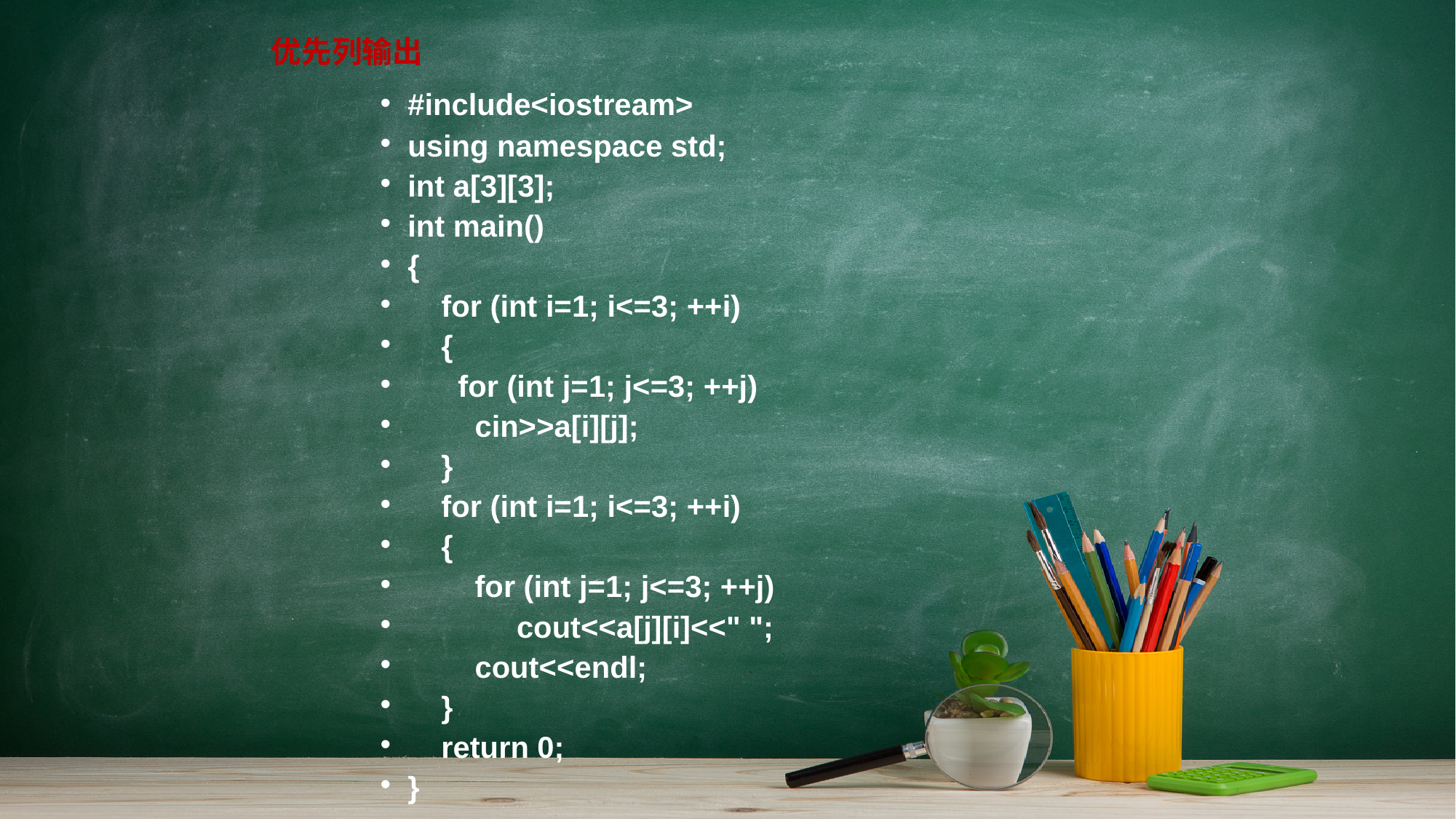

优先列输出
#include<iostream>
using namespace std;
int a[3][3];
int main()
{
    for (int i=1; i<=3; ++i)
    {
      for (int j=1; j<=3; ++j)
        cin>>a[i][j];
    }
    for (int i=1; i<=3; ++i)
    {
        for (int j=1; j<=3; ++j)
             cout<<a[j][i]<<" ";
        cout<<endl;
    }
    return 0;
}